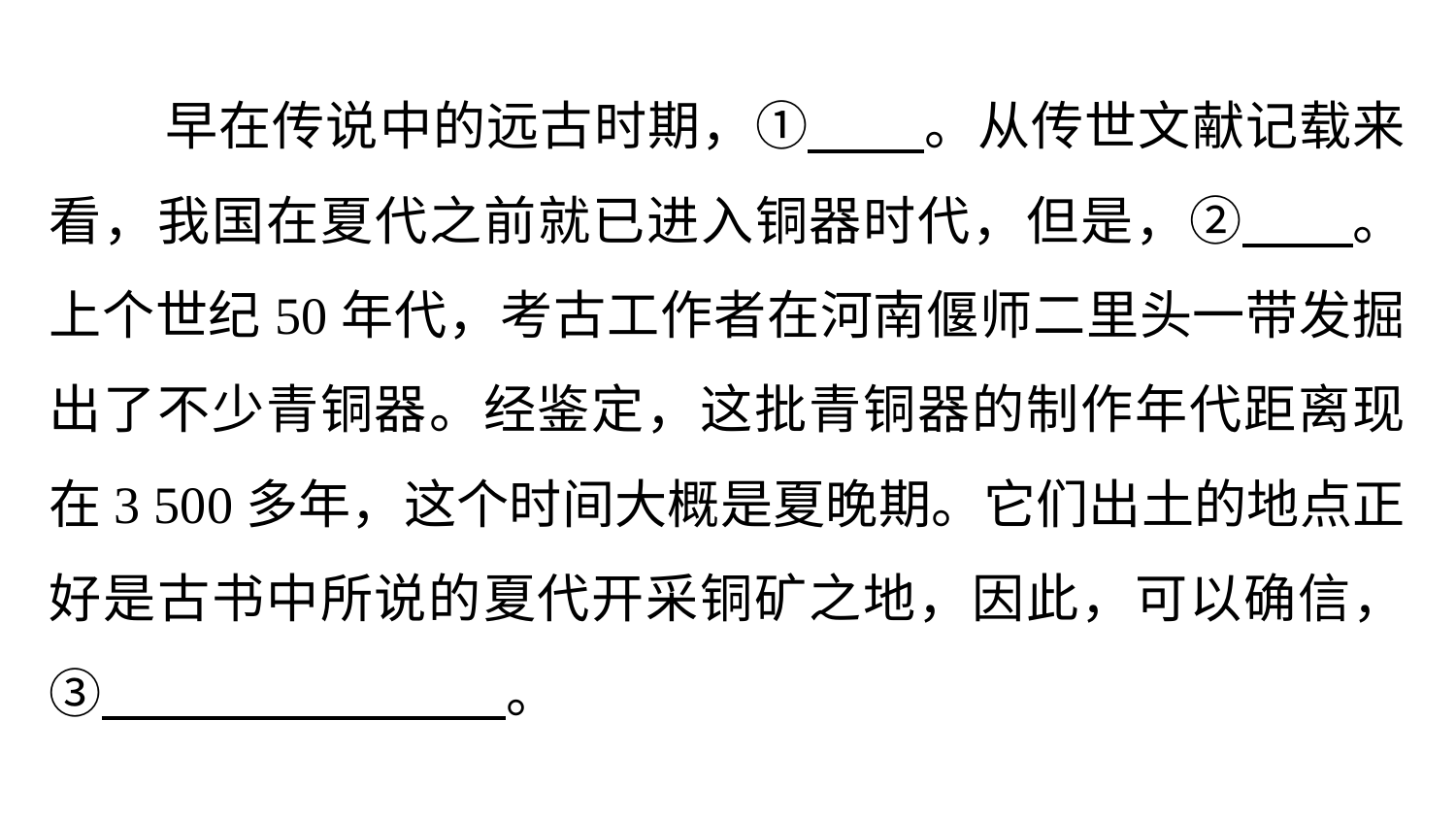

早在传说中的远古时期，①         。从传世文献记载来看，我国在夏代之前就已进入铜器时代，但是，②        。上个世纪50年代，考古工作者在河南偃师二里头一带发掘出了不少青铜器。经鉴定，这批青铜器的制作年代距离现在3 500多年，这个时间大概是夏晚期。它们出土的地点正好是古书中所说的夏代开采铜矿之地，因此，可以确信，③                                  。